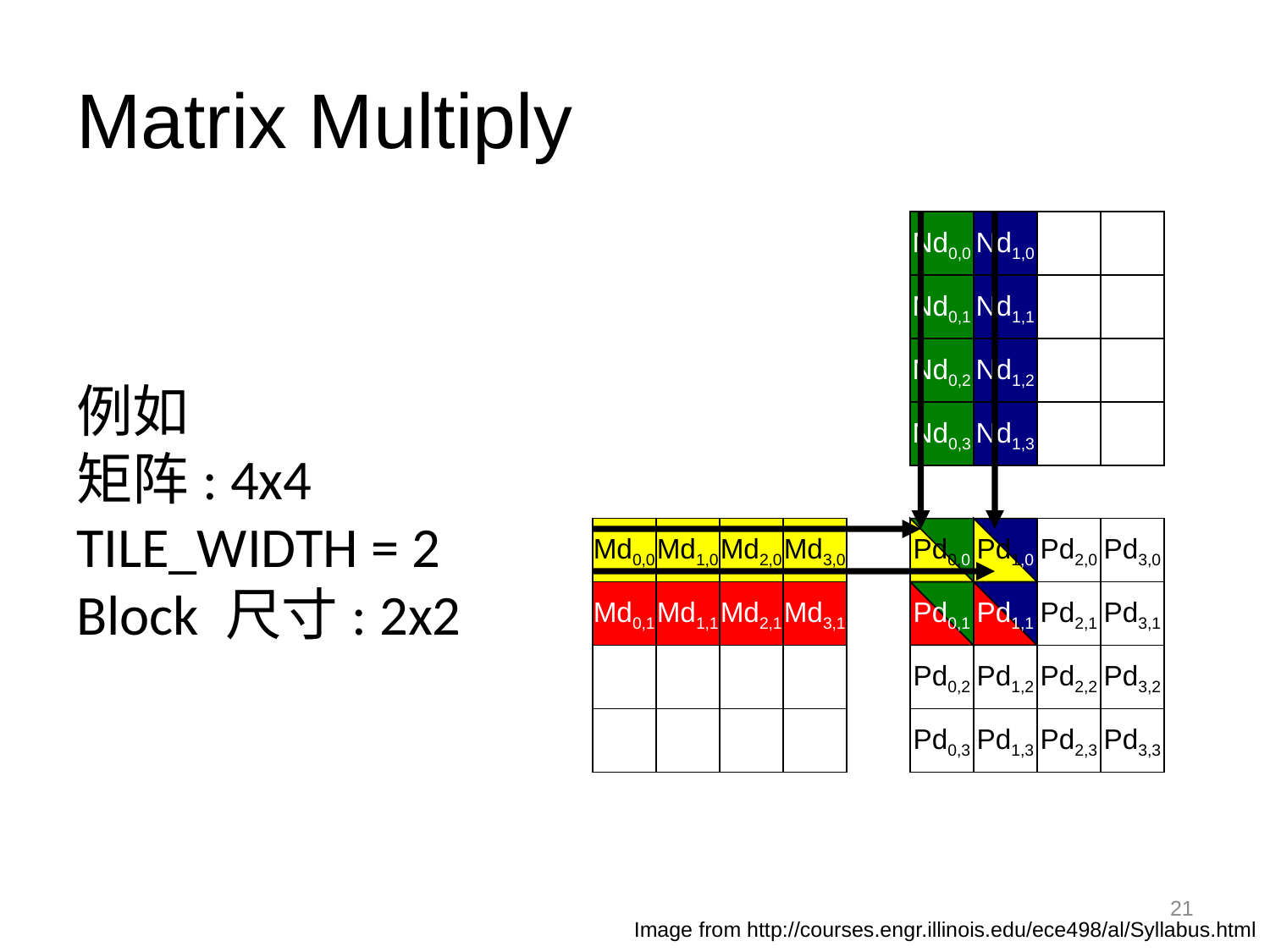

Matrix Multiply
Nd0,0

Nd1,0

例如
矩阵: 4x4
TILE_WIDTH = 2
Block 尺寸: 2x2

Nd0,1
Nd1,1

Nd0,2
Nd1,2

Nd0,3
Nd1,3

Md0,0
Md1,0
Md2,0
Md3,0

Pd0,0

Pd1,0
Pd2,0
Pd3,0

Md0,1
Md1,1
Md2,1
Md3,1

Pd0,1

Pd1,1

Pd2,1

Pd3,1

Pd0,2

Pd1,2

Pd2,2

Pd3,2

Pd0,3

Pd1,3

Pd2,3

Pd3,3
21
Image from http://courses.engr.illinois.edu/ece498/al/Syllabus.html